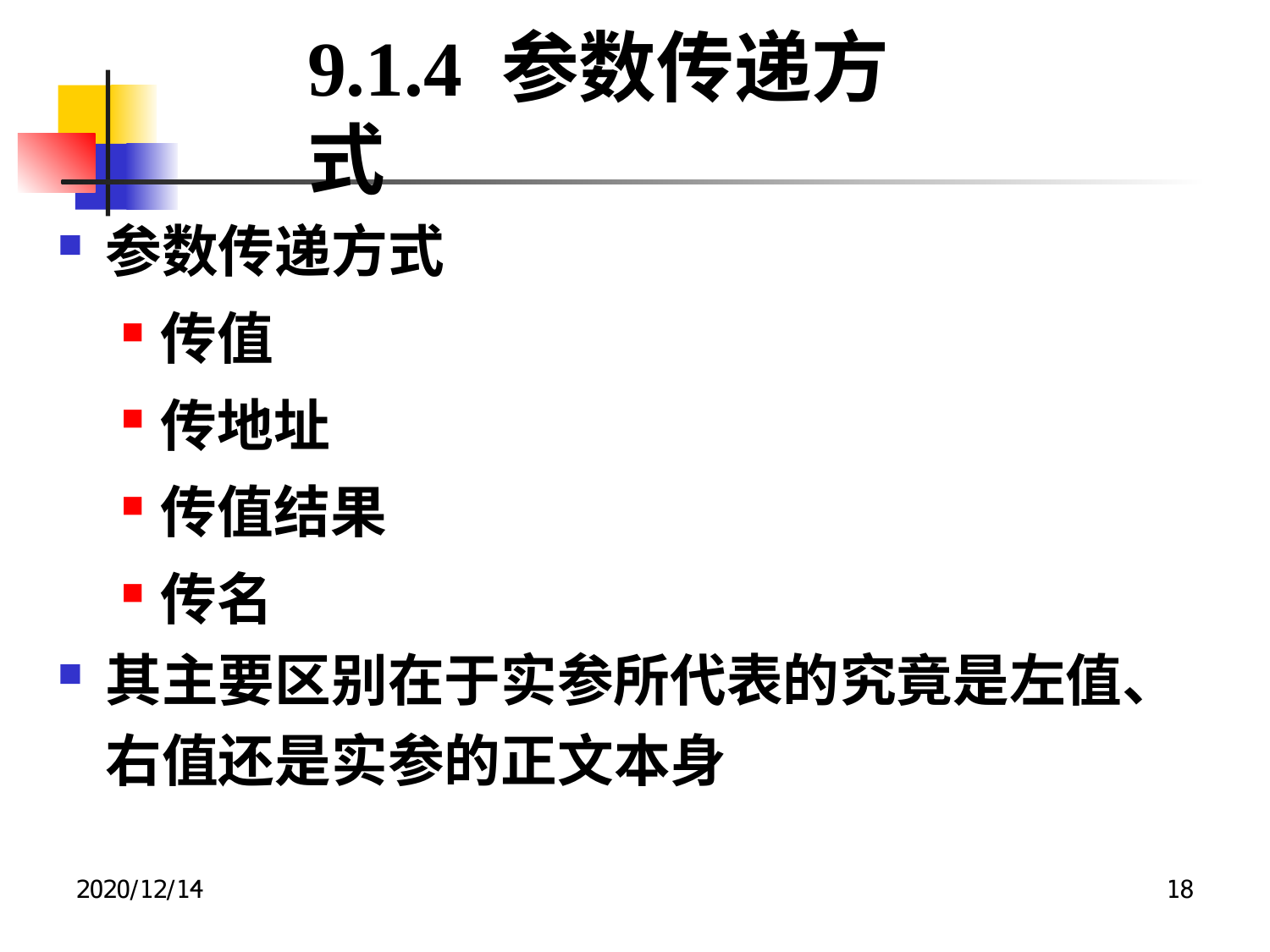

9.1.4 参数传递方式
参数传递方式
传值
传地址
传值结果
传名
其主要区别在于实参所代表的究竟是左值、右值还是实参的正文本身
2020/12/14
18